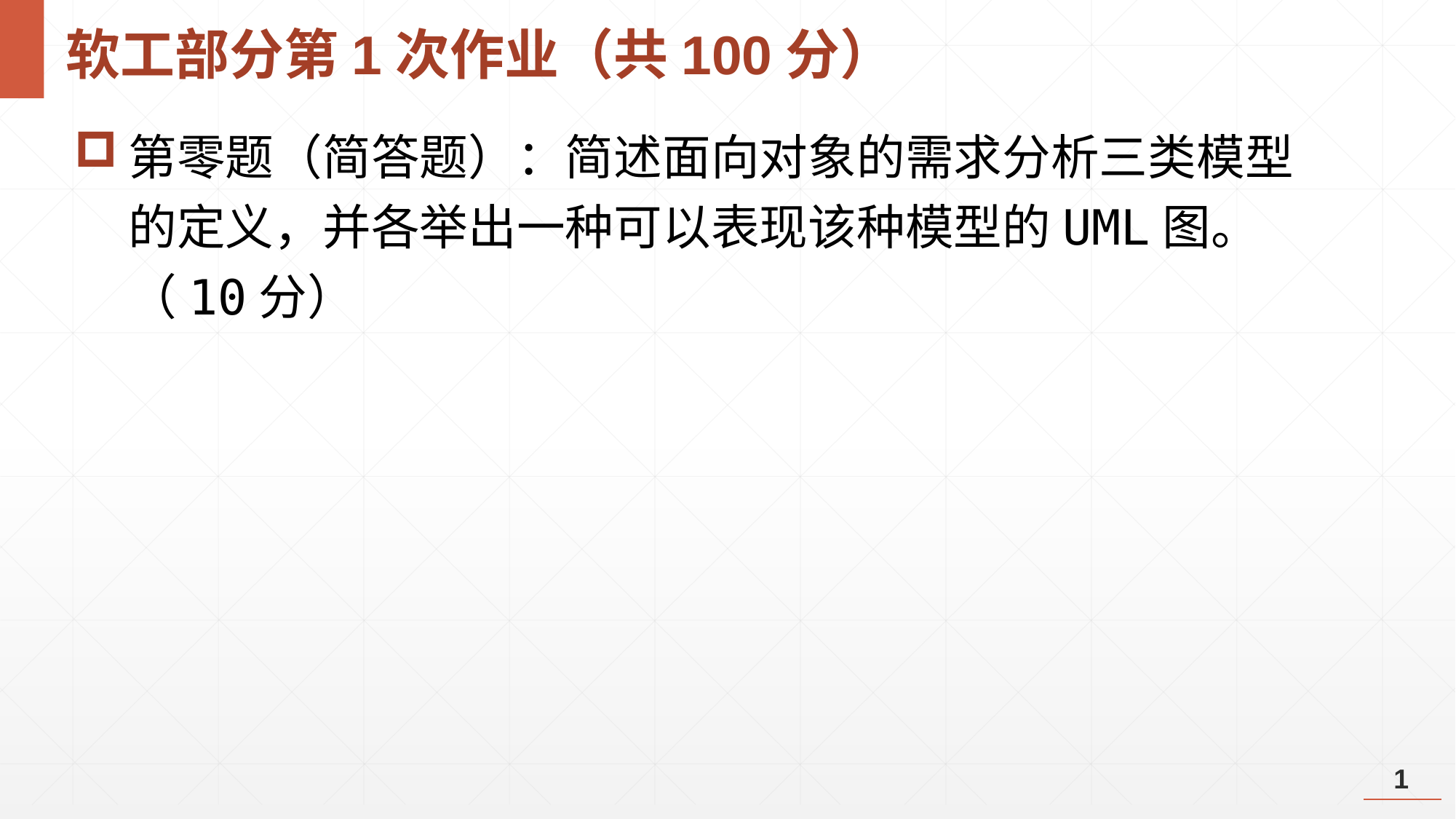

# 软工部分第1次作业（共100分）
第零题（简答题）：简述面向对象的需求分析三类模型的定义，并各举出一种可以表现该种模型的UML图。（10分）

1